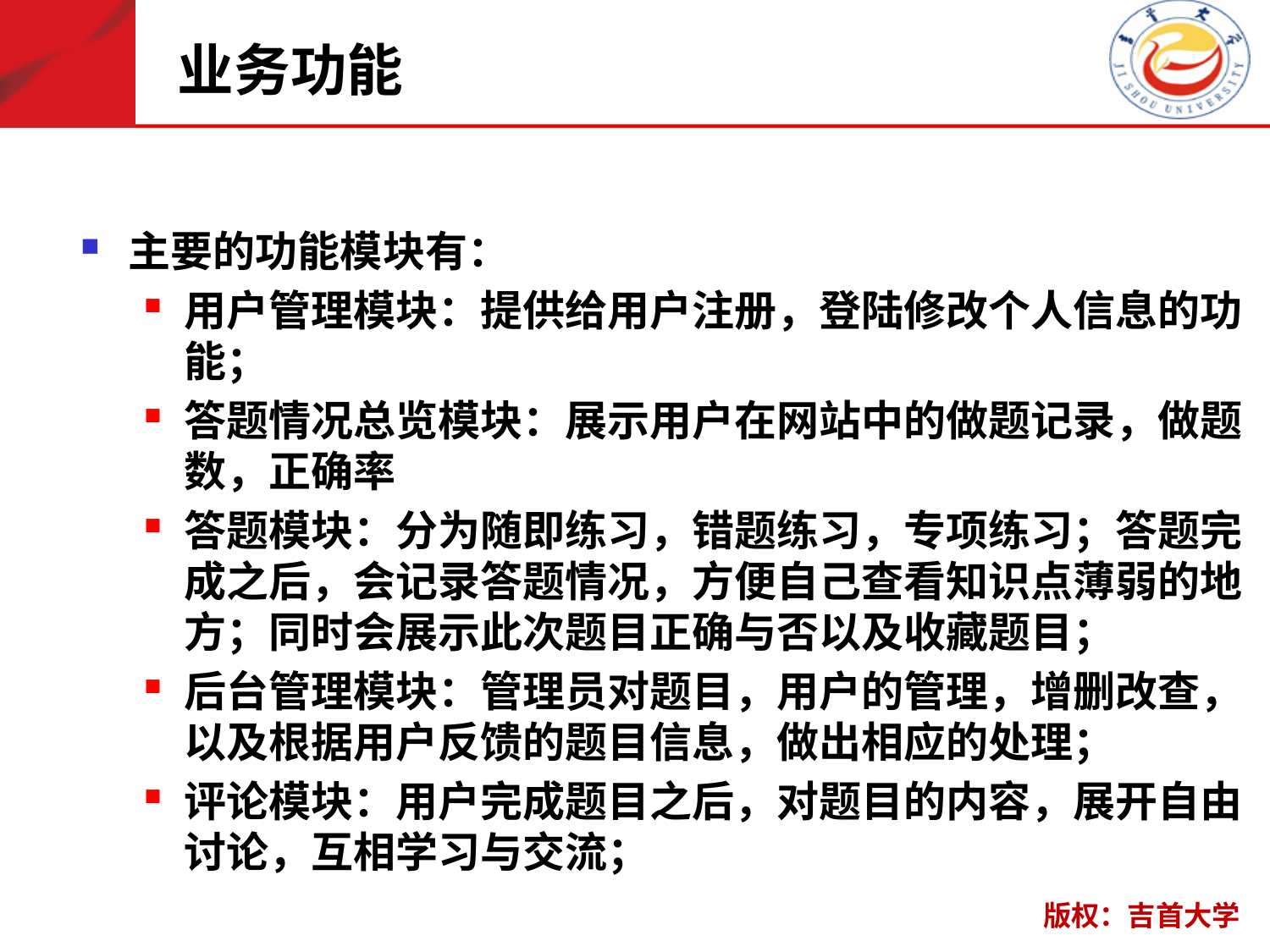

# 业务功能
主要的功能模块有：
用户管理模块：提供给用户注册，登陆修改个人信息的功能；
答题情况总览模块：展示用户在网站中的做题记录，做题数，正确率
答题模块：分为随即练习，错题练习，专项练习；答题完成之后，会记录答题情况，方便自己查看知识点薄弱的地方；同时会展示此次题目正确与否以及收藏题目；
后台管理模块：管理员对题目，用户的管理，增删改查，以及根据用户反馈的题目信息，做出相应的处理；
评论模块：用户完成题目之后，对题目的内容，展开自由讨论，互相学习与交流；